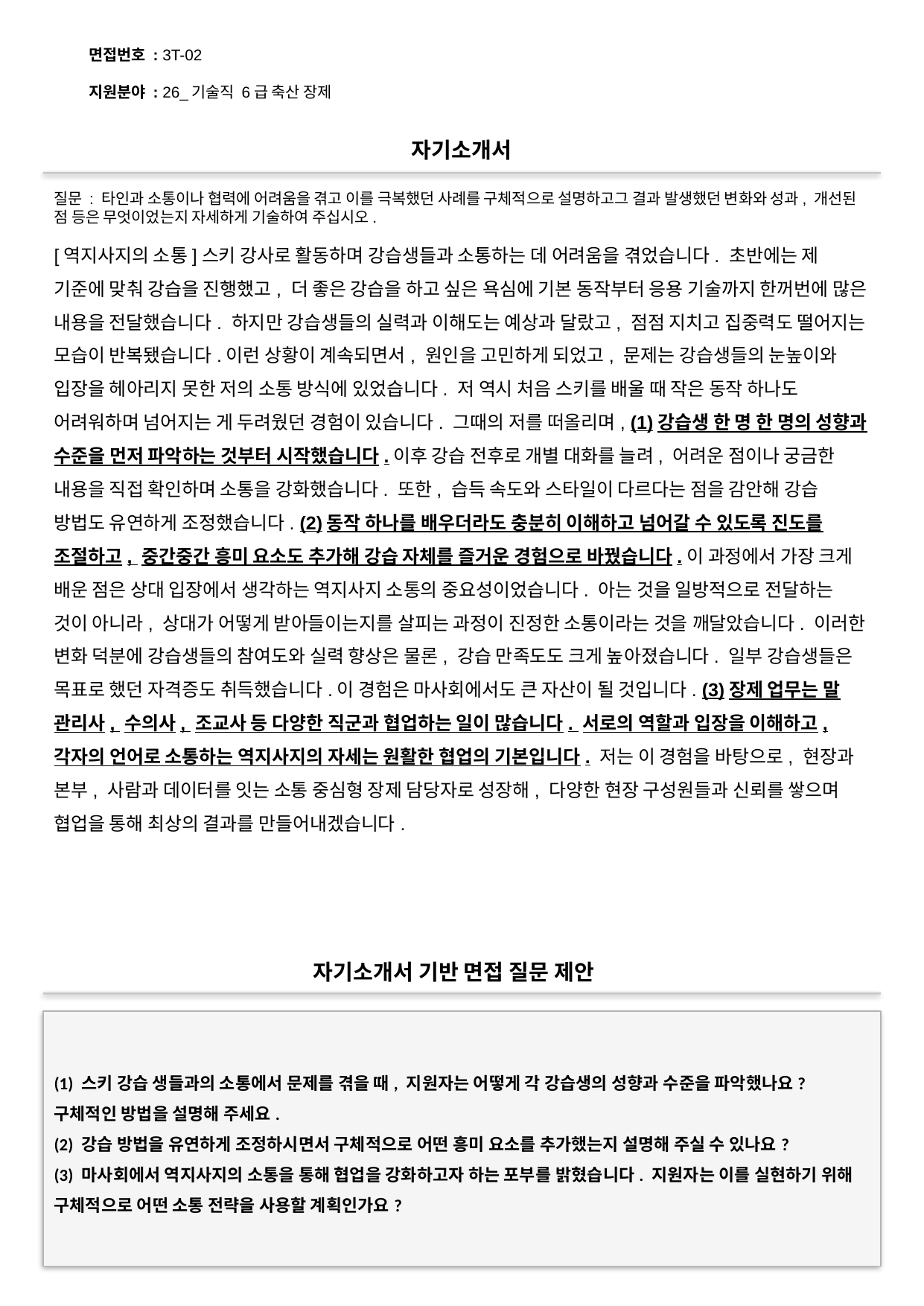

면접번호 : 3T-02

지원분야 : 26_기술직 6급 축산 장제
#

자기소개서

질문 : 타인과 소통이나 협력에 어려움을 겪고 이를 극복했던 사례를 구체적으로 설명하고그 결과 발생했던 변화와 성과, 개선된 점 등은 무엇이었는지 자세하게 기술하여 주십시오.

[역지사지의 소통]스키 강사로 활동하며 강습생들과 소통하는 데 어려움을 겪었습니다. 초반에는 제 기준에 맞춰 강습을 진행했고, 더 좋은 강습을 하고 싶은 욕심에 기본 동작부터 응용 기술까지 한꺼번에 많은 내용을 전달했습니다. 하지만 강습생들의 실력과 이해도는 예상과 달랐고, 점점 지치고 집중력도 떨어지는 모습이 반복됐습니다.이런 상황이 계속되면서, 원인을 고민하게 되었고, 문제는 강습생들의 눈높이와 입장을 헤아리지 못한 저의 소통 방식에 있었습니다. 저 역시 처음 스키를 배울 때 작은 동작 하나도 어려워하며 넘어지는 게 두려웠던 경험이 있습니다. 그때의 저를 떠올리며, (1)강습생 한 명 한 명의 성향과 수준을 먼저 파악하는 것부터 시작했습니다.이후 강습 전후로 개별 대화를 늘려, 어려운 점이나 궁금한 내용을 직접 확인하며 소통을 강화했습니다. 또한, 습득 속도와 스타일이 다르다는 점을 감안해 강습 방법도 유연하게 조정했습니다. (2)동작 하나를 배우더라도 충분히 이해하고 넘어갈 수 있도록 진도를 조절하고, 중간중간 흥미 요소도 추가해 강습 자체를 즐거운 경험으로 바꿨습니다.이 과정에서 가장 크게 배운 점은 상대 입장에서 생각하는 역지사지 소통의 중요성이었습니다. 아는 것을 일방적으로 전달하는 것이 아니라, 상대가 어떻게 받아들이는지를 살피는 과정이 진정한 소통이라는 것을 깨달았습니다. 이러한 변화 덕분에 강습생들의 참여도와 실력 향상은 물론, 강습 만족도도 크게 높아졌습니다. 일부 강습생들은 목표로 했던 자격증도 취득했습니다.이 경험은 마사회에서도 큰 자산이 될 것입니다. (3)장제 업무는 말 관리사, 수의사, 조교사 등 다양한 직군과 협업하는 일이 많습니다. 서로의 역할과 입장을 이해하고, 각자의 언어로 소통하는 역지사지의 자세는 원활한 협업의 기본입니다. 저는 이 경험을 바탕으로, 현장과 본부, 사람과 데이터를 잇는 소통 중심형 장제 담당자로 성장해, 다양한 현장 구성원들과 신뢰를 쌓으며 협업을 통해 최상의 결과를 만들어내겠습니다.

자기소개서 기반 면접 질문 제안

(1) 스키 강습 생들과의 소통에서 문제를 겪을 때, 지원자는 어떻게 각 강습생의 성향과 수준을 파악했나요? 구체적인 방법을 설명해 주세요.
(2) 강습 방법을 유연하게 조정하시면서 구체적으로 어떤 흥미 요소를 추가했는지 설명해 주실 수 있나요?
(3) 마사회에서 역지사지의 소통을 통해 협업을 강화하고자 하는 포부를 밝혔습니다. 지원자는 이를 실현하기 위해 구체적으로 어떤 소통 전략을 사용할 계획인가요?